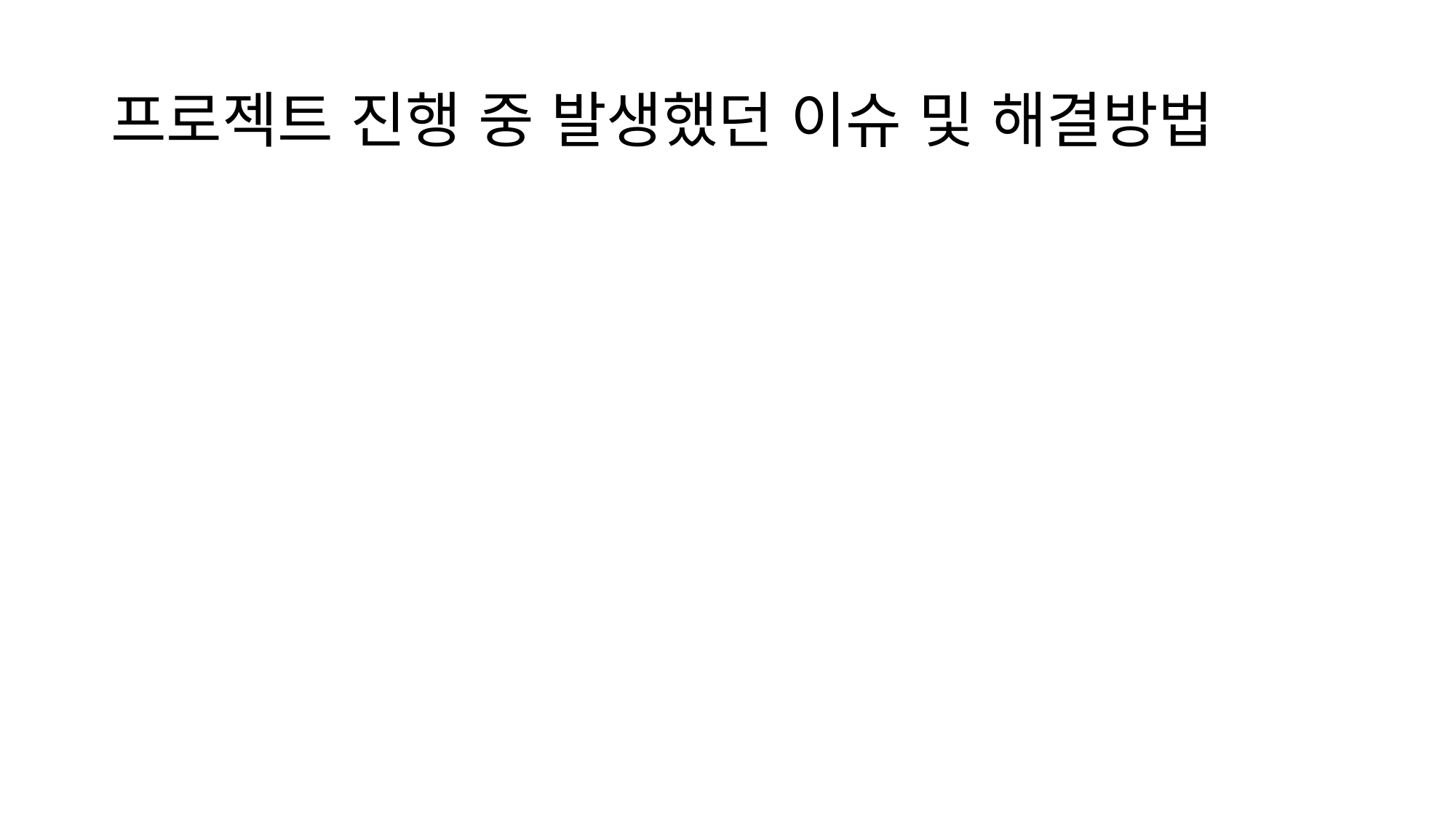

# 프로젝트 진행 중 발생했던 이슈 및 해결방법